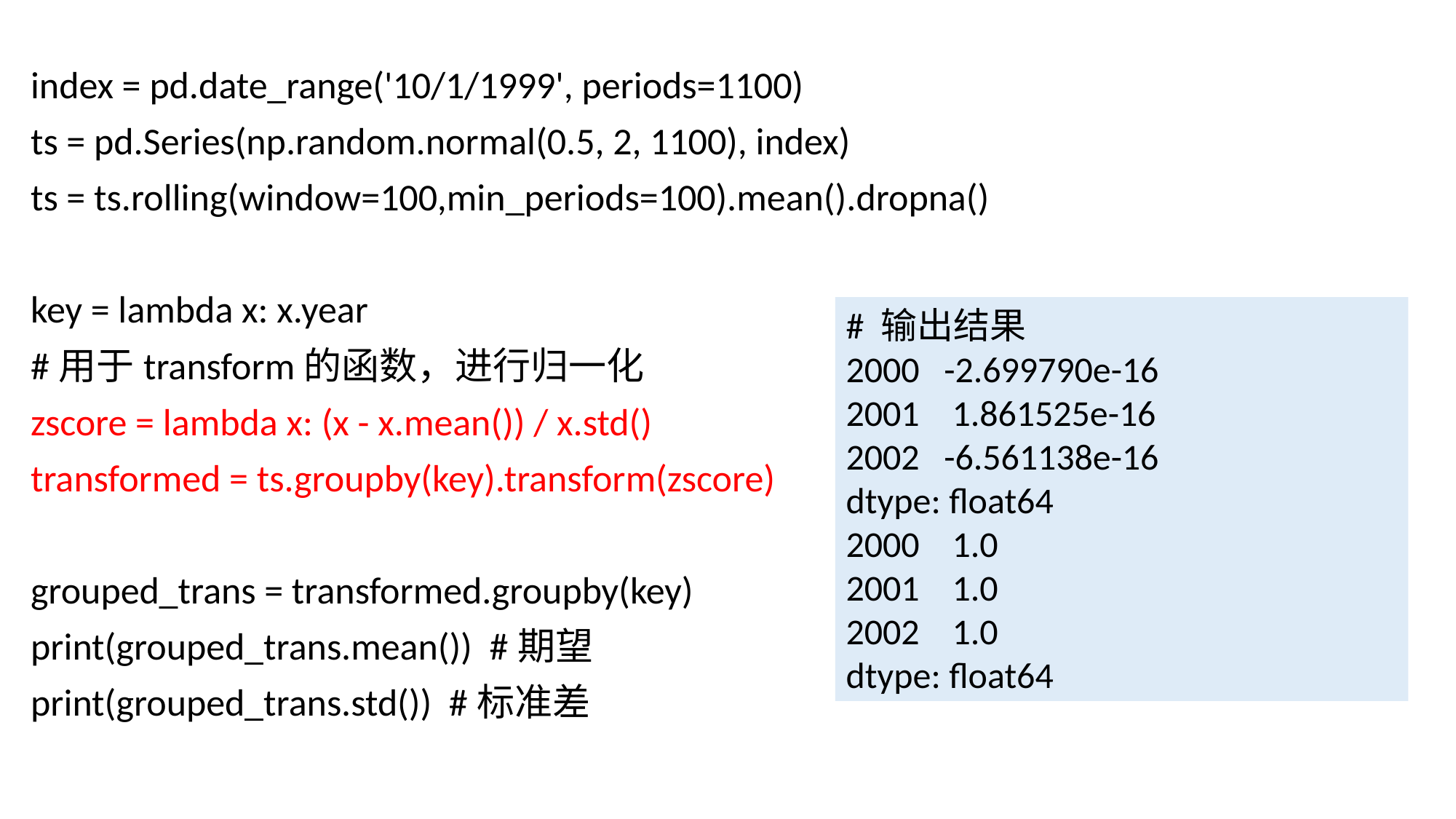

index = pd.date_range('10/1/1999', periods=1100)
ts = pd.Series(np.random.normal(0.5, 2, 1100), index)
ts = ts.rolling(window=100,min_periods=100).mean().dropna()

key = lambda x: x.year
#用于transform的函数，进行归一化
zscore = lambda x: (x - x.mean()) / x.std()
transformed = ts.groupby(key).transform(zscore)

grouped_trans = transformed.groupby(key)
print(grouped_trans.mean())  #期望
print(grouped_trans.std())  #标准差
# 输出结果
2000   -2.699790e-16
2001    1.861525e-16
2002   -6.561138e-16
dtype: float64
2000    1.0
2001    1.0
2002    1.0
dtype: float64